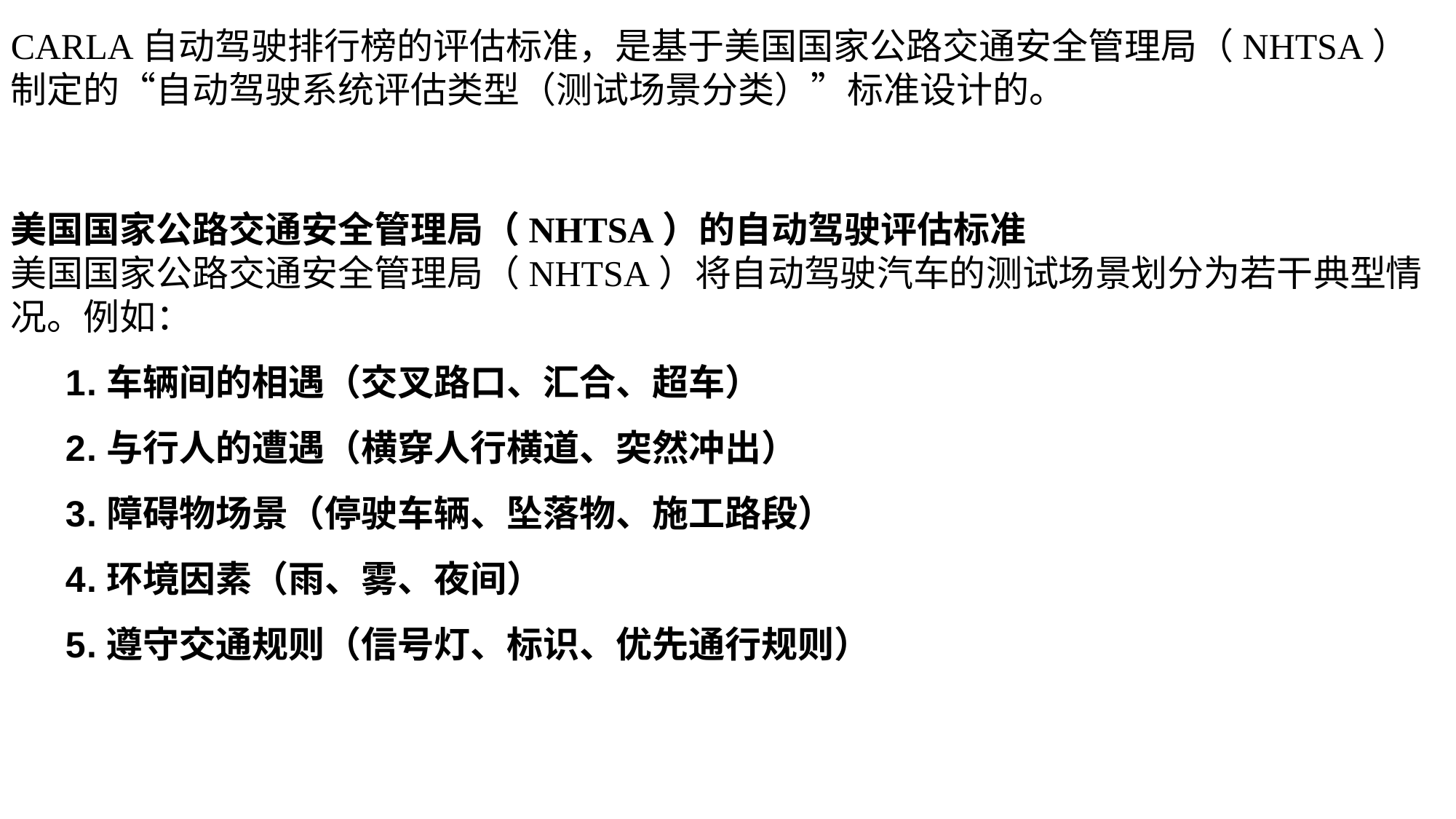

CARLA自动驾驶排行榜的评估标准，是基于美国国家公路交通安全管理局（NHTSA）制定的“自动驾驶系统评估类型（测试场景分类）”标准设计的。
美国国家公路交通安全管理局（NHTSA）的自动驾驶评估标准
美国国家公路交通安全管理局（NHTSA）将自动驾驶汽车的测试场景划分为若干典型情况。例如：
车辆间的相遇（交叉路口、汇合、超车）
与行人的遭遇（横穿人行横道、突然冲出）
障碍物场景（停驶车辆、坠落物、施工路段）
环境因素（雨、雾、夜间）
遵守交通规则（信号灯、标识、优先通行规则）